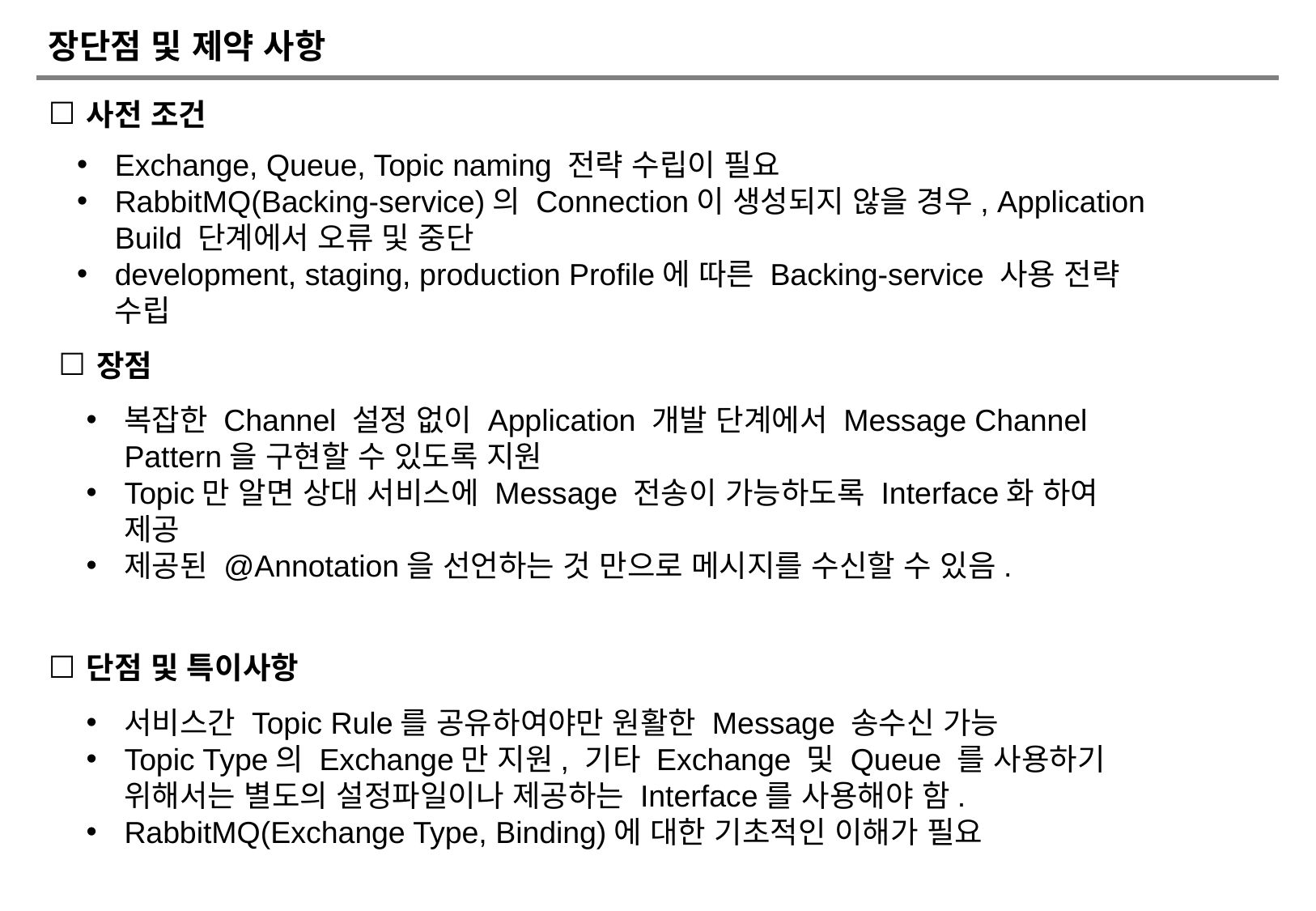

# 장단점 및 제약 사항
사전 조건
Exchange, Queue, Topic naming 전략 수립이 필요
RabbitMQ(Backing-service)의 Connection이 생성되지 않을 경우, Application Build 단계에서 오류 및 중단
development, staging, production Profile에 따른 Backing-service 사용 전략 수립
장점
복잡한 Channel 설정 없이 Application 개발 단계에서 Message Channel Pattern을 구현할 수 있도록 지원
Topic만 알면 상대 서비스에 Message 전송이 가능하도록 Interface화 하여 제공
제공된 @Annotation을 선언하는 것 만으로 메시지를 수신할 수 있음.
단점 및 특이사항
서비스간 Topic Rule를 공유하여야만 원활한 Message 송수신 가능
Topic Type의 Exchange만 지원, 기타 Exchange 및 Queue 를 사용하기 위해서는 별도의 설정파일이나 제공하는 Interface를 사용해야 함.
RabbitMQ(Exchange Type, Binding)에 대한 기초적인 이해가 필요